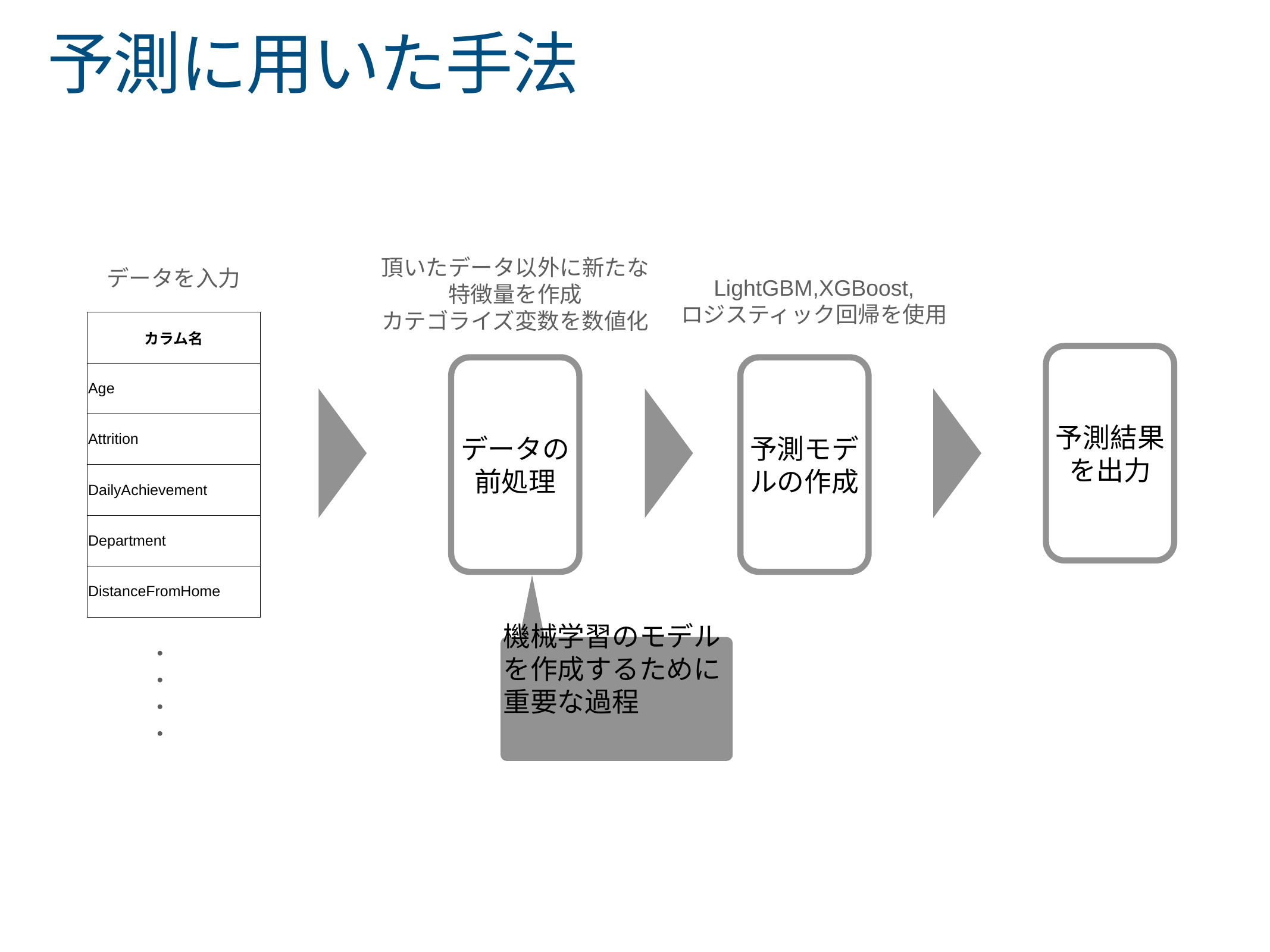

# 予測に用いた手法
頂いたデータ以外に新たな
特徴量を作成
カテゴライズ変数を数値化
データを入力
LightGBM,XGBoost,
ロジスティック回帰を使用
| カラム名 |
| --- |
| Age |
| Attrition |
| DailyAchievement |
| Department |
| DistanceFromHome |
予測結果を出力
予測モデルの作成
データの前処理

機械学習のモデルを作成するために重要な過程
・
・
・
・